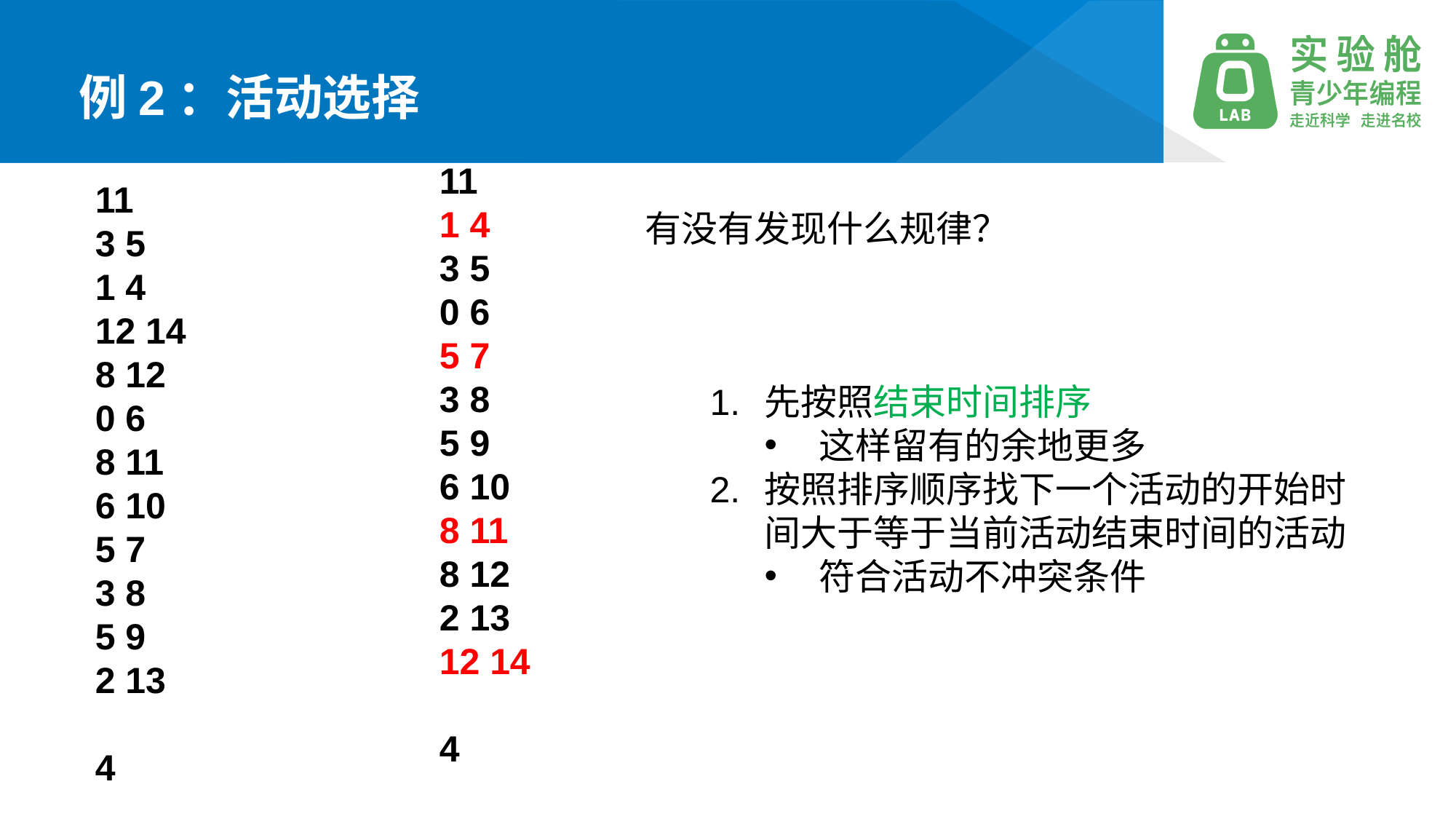

例2：活动选择
11
1 4
3 5
0 6
5 7
3 8
5 9
6 10
8 11
8 12
2 13
12 14

4
11
3 5
1 4
12 14
8 12
0 6
8 11
6 10
5 7
3 8
5 9
2 13

4
有没有发现什么规律？

先按照结束时间排序
这样留有的余地更多
按照排序顺序找下一个活动的开始时间大于等于当前活动结束时间的活动
符合活动不冲突条件